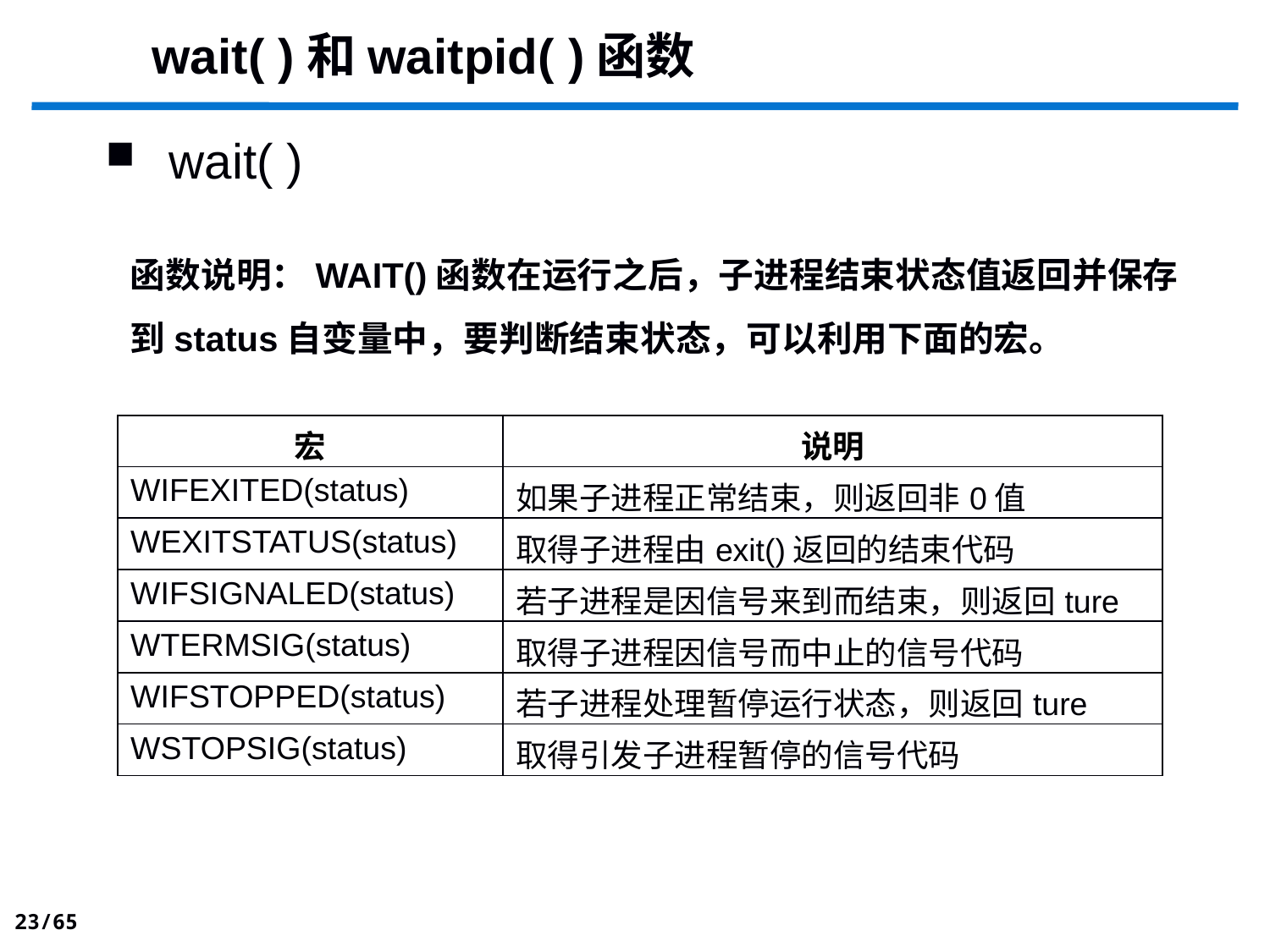

wait( )和waitpid( )函数
wait( )
函数说明：WAIT()函数在运行之后，子进程结束状态值返回并保存到status自变量中，要判断结束状态，可以利用下面的宏。
| 宏 | 说明 |
| --- | --- |
| WIFEXITED(status) | 如果子进程正常结束，则返回非0值 |
| WEXITSTATUS(status) | 取得子进程由exit()返回的结束代码 |
| WIFSIGNALED(status) | 若子进程是因信号来到而结束，则返回ture |
| WTERMSIG(status) | 取得子进程因信号而中止的信号代码 |
| WIFSTOPPED(status) | 若子进程处理暂停运行状态，则返回ture |
| WSTOPSIG(status) | 取得引发子进程暂停的信号代码 |